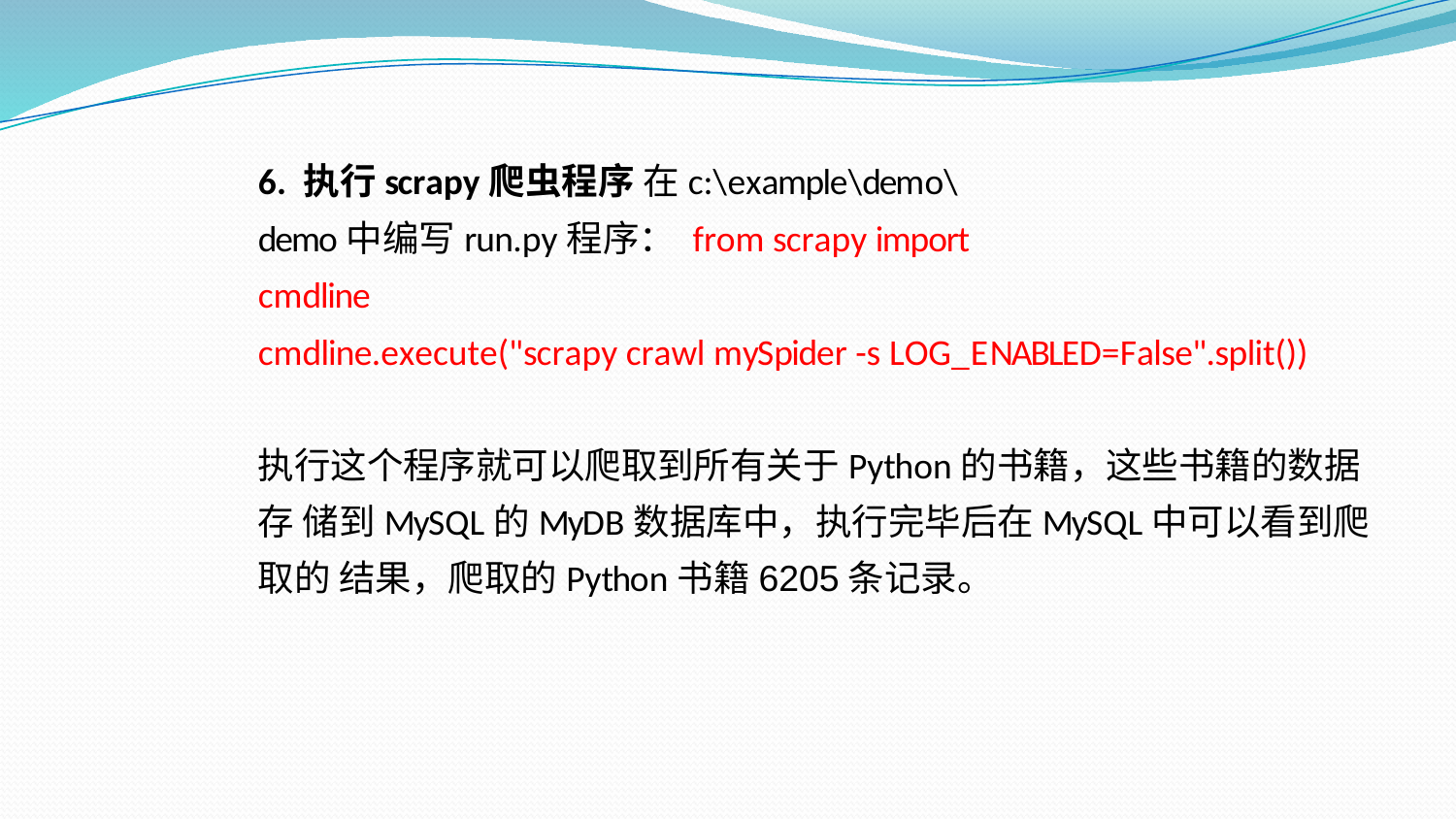

6. 执行scrapy爬虫程序 在c:\example\demo\demo中编写run.py程序： from scrapy import cmdline
cmdline.execute("scrapy crawl mySpider -s LOG_ENABLED=False".split())

执行这个程序就可以爬取到所有关于Python的书籍，这些书籍的数据存 储到MySQL的MyDB数据库中，执行完毕后在MySQL中可以看到爬取的 结果，爬取的Python书籍6205条记录。